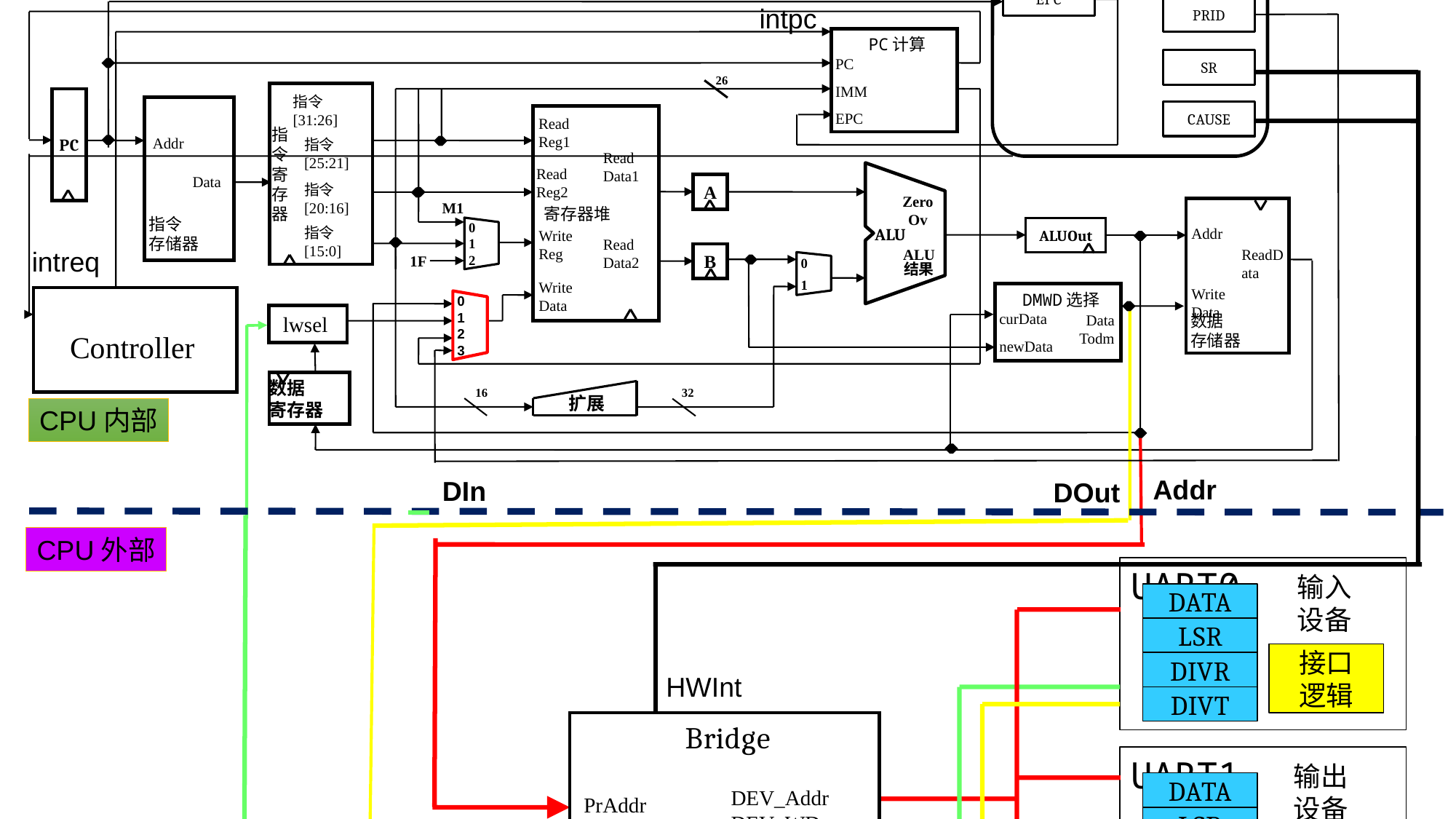

EPC
intpc
PRID

26

指
令
寄
存
器
指令
[31:26]
指令
[25:21]
指令
[20:16]
指令
[15:0]
PC

指令
存储器
寄存器堆
Read
Reg1
Read
Data1
Read
Reg2
Write
Reg
Read
Data2
Write
Data
Addr

Zero
Ov

ALU
ALU
结果
Data
A

数据
存储器
Addr
ReadData
Write
Data
M1
0
1
2
ALUOut

B
0

1

1F

0
1
2
3

数据
寄存器
扩展
16
32
CPU内部

Addr
DIn
DOut
CPU外部

PC计算

SR
PC

IMM
EPC

CAUSE

intreq

DMWD选择
curData

newData
Data
Todm

Controller

lwsel

5

UART0

输入设备
DATA

LSR
接口
逻辑
DIVR
HWInt

DIVT

Bridge
UART1
输出设备
DATA

PrAddr
PrRD
PrWD
DEV_Addr
DEV_WD

LSR

接口
逻辑

DIVR
DEV1_RD
DEV2_RD

DEVn_RD

DIVT

UART2

DATA
定时器

LSR

接口
逻辑
DIVR
IRQ

DIVT

8